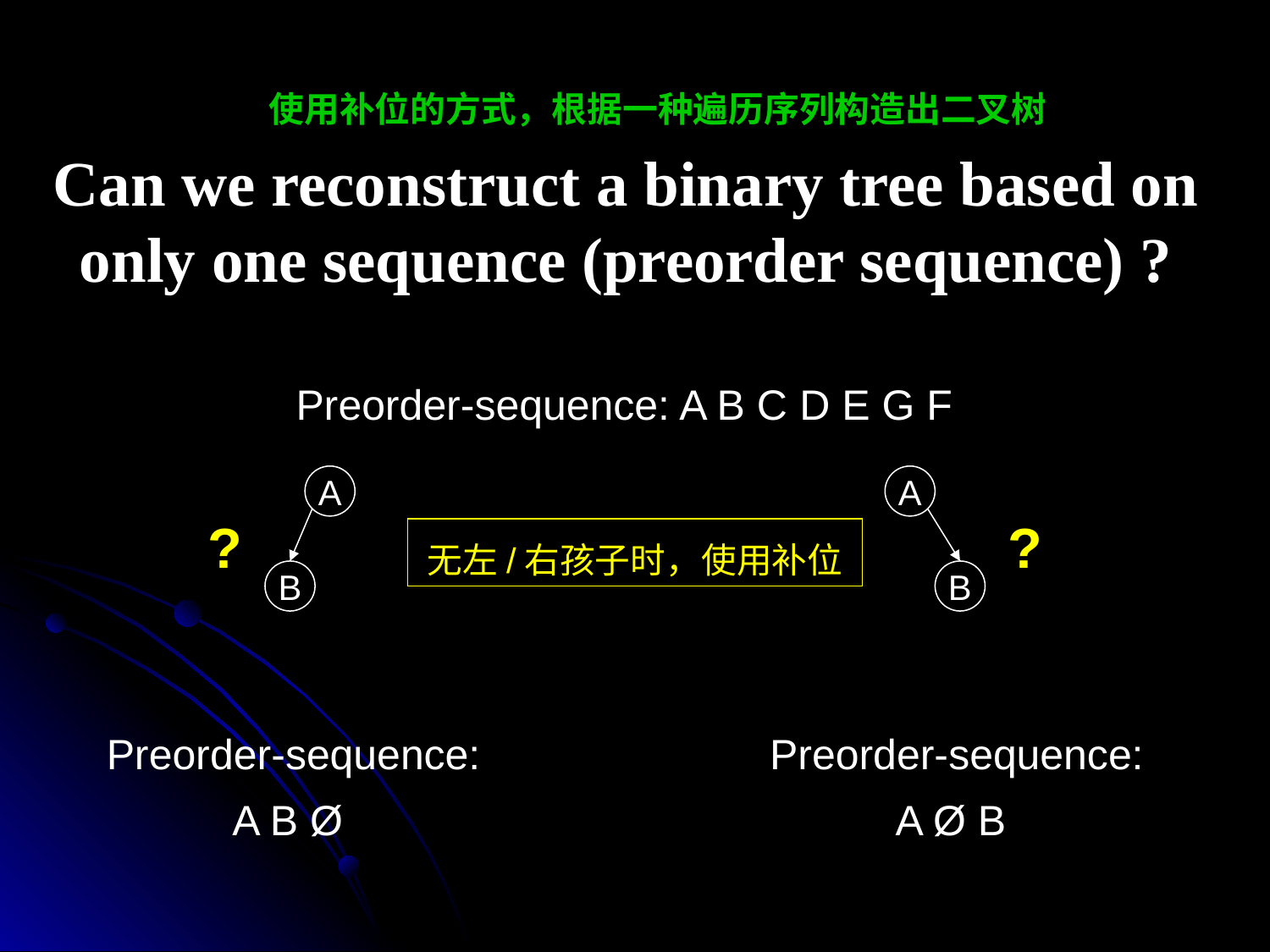

使用补位的方式，根据一种遍历序列构造出二叉树
Can we reconstruct a binary tree based on only one sequence (preorder sequence) ?
Preorder-sequence: A B C D E G F
A
A
?
?
无左/右孩子时，使用补位
B
B
Preorder-sequence:
A B Ø
Preorder-sequence:
A Ø B